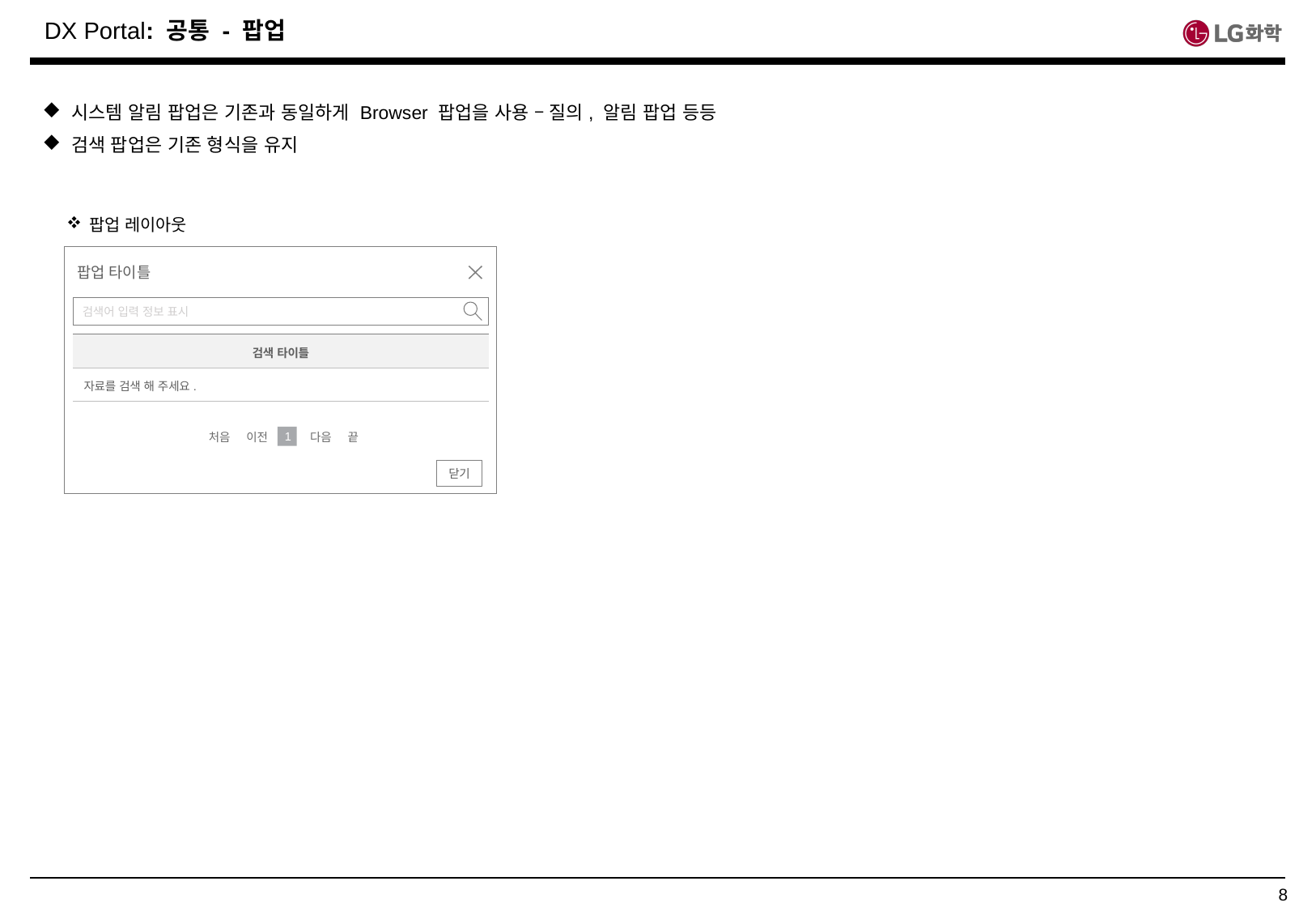

: 공통 - 팝업
시스템 알림 팝업은 기존과 동일하게 Browser 팝업을 사용 – 질의, 알림 팝업 등등
검색 팝업은 기존 형식을 유지
팝업 레이아웃

팝업 타이틀

검색어 입력 정보 표시

| 검색 타이틀 |
| --- |
| 자료를 검색 해 주세요. |
처음     이전
다음     끝
1
닫기